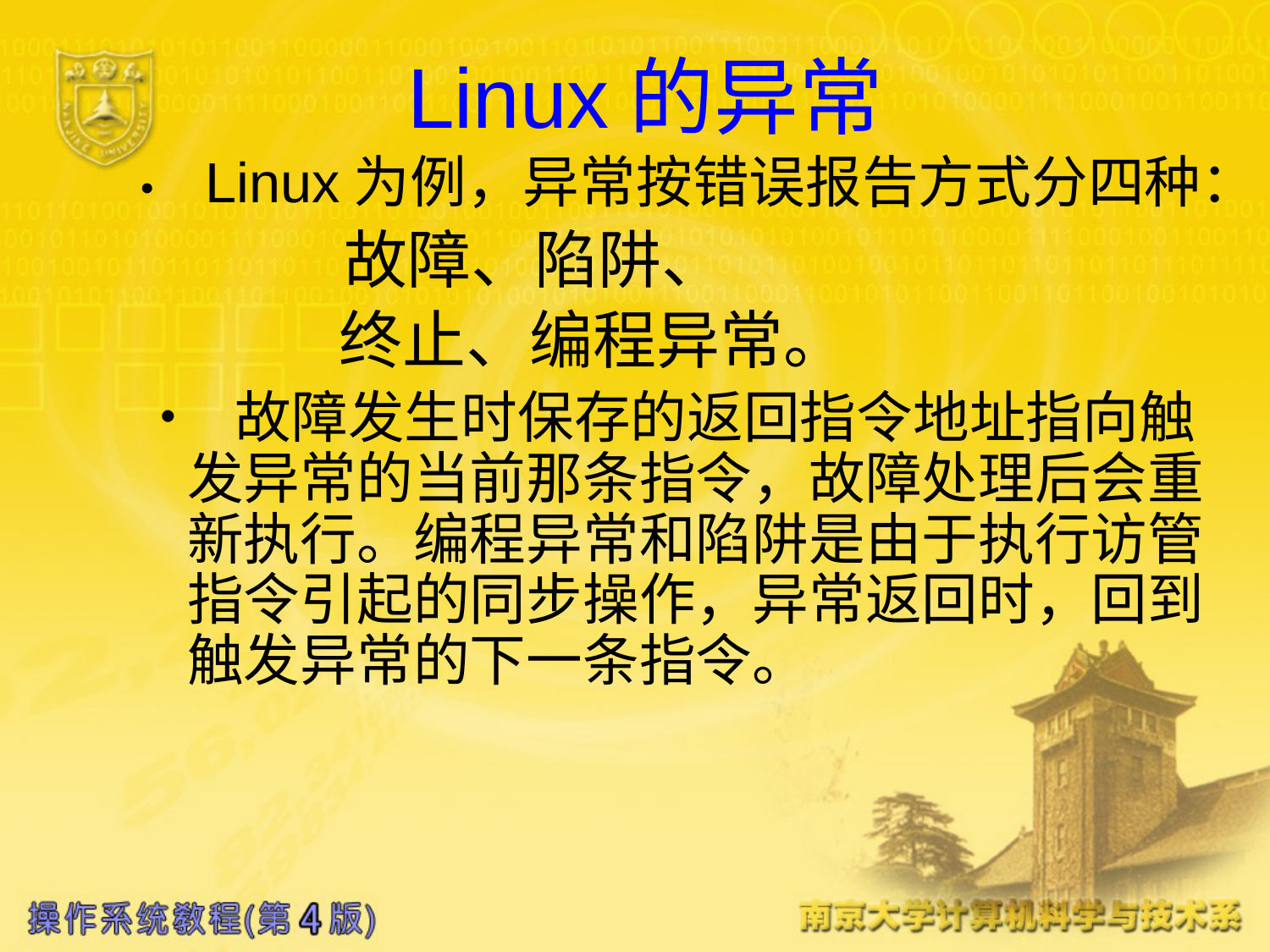

# Linux的异常
•  Linux为例，异常按错误报告方式分四种：
               故障、陷阱、
             终止、编程异常。
•  故障发生时保存的返回指令地址指向触发异常的当前那条指令，故障处理后会重新执行。编程异常和陷阱是由于执行访管指令引起的同步操作，异常返回时，回到触发异常的下一条指令。